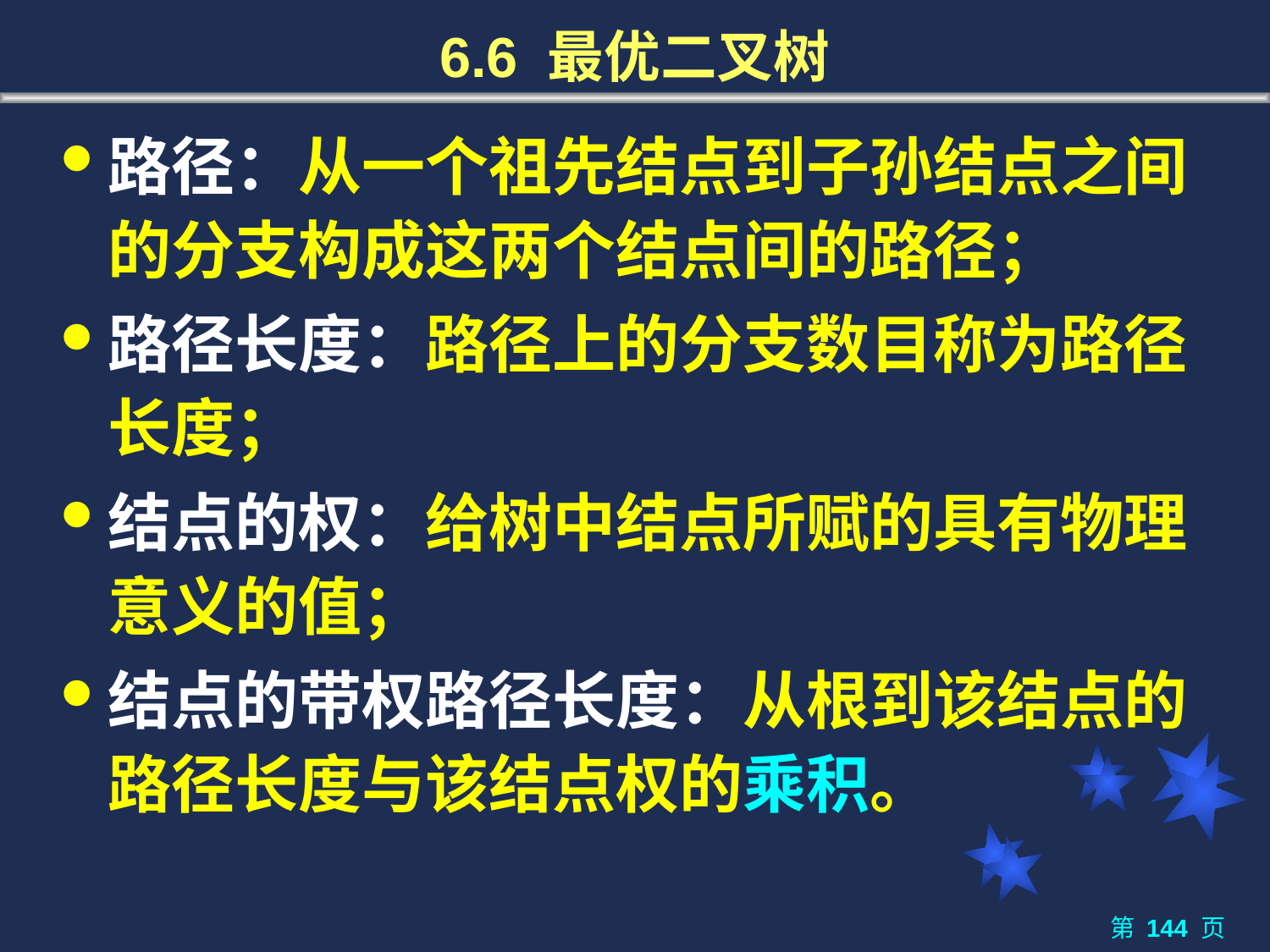

# 6.6 最优二叉树
路径：从一个祖先结点到子孙结点之间的分支构成这两个结点间的路径；
路径长度：路径上的分支数目称为路径长度；
结点的权：给树中结点所赋的具有物理意义的值；
结点的带权路径长度：从根到该结点的路径长度与该结点权的乘积。
第 144 页